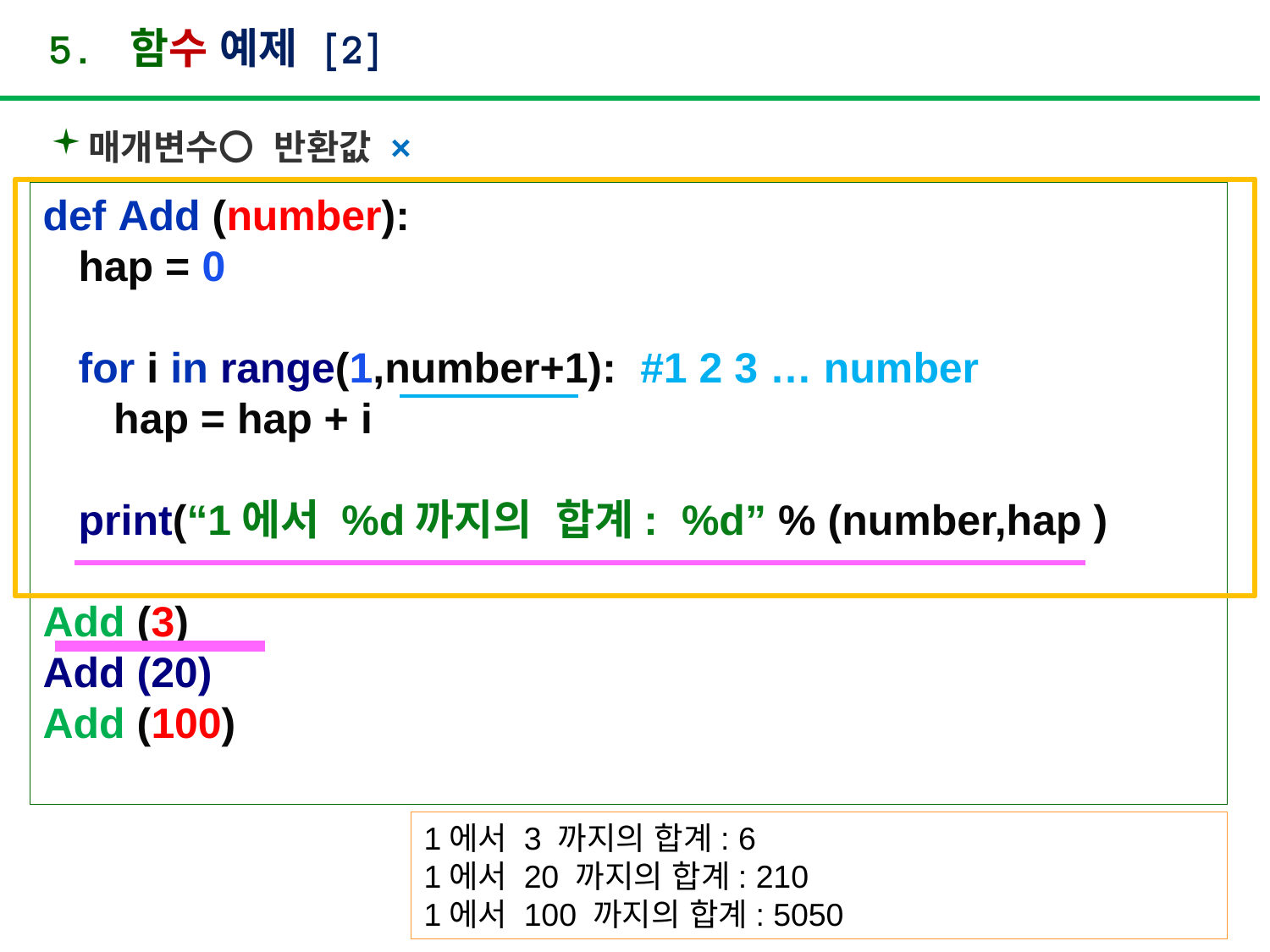

# 5. 함수 예제 [2]
매개변수〇  반환값 ×
def Add (number):
   hap = 0
   for i in range(1,number+1):  #1 2 3 … number
      hap = hap + i
   print(“1에서 %d까지의  합계:  %d” % (number,hap )
Add (3)
Add (20)
Add (100)

1에서 3 까지의 합계: 6
1에서 20 까지의 합계: 210
1에서 100 까지의 합계: 5050
15